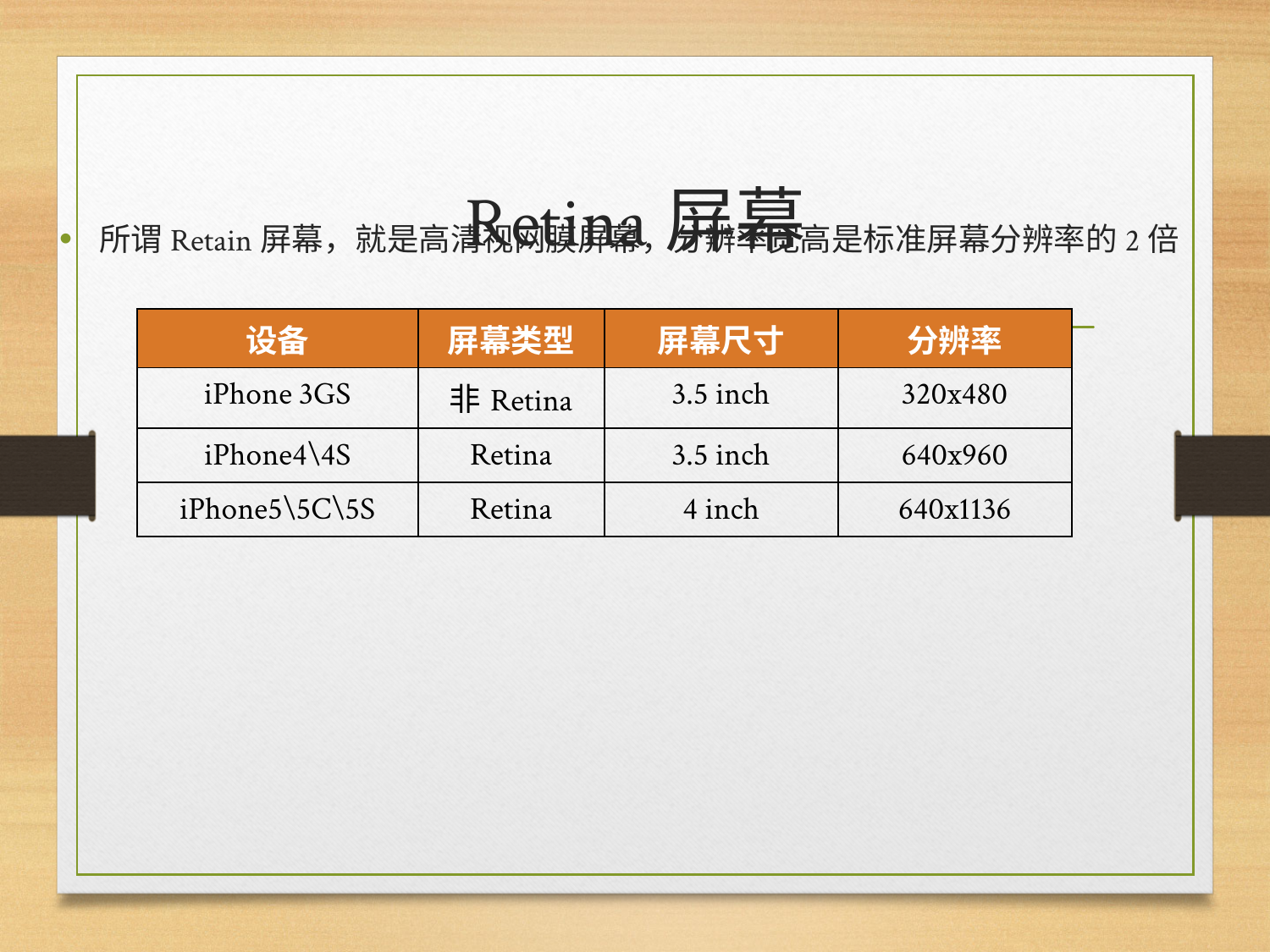

# Retina屏幕
所谓Retain屏幕，就是高清视网膜屏幕，分辨率宽高是标准屏幕分辨率的2倍

| 设备 | 屏幕类型 | 屏幕尺寸 | 分辨率 |
| --- | --- | --- | --- |
| iPhone 3GS | 非Retina | 3.5 inch | 320x480 |
| iPhone4\4S | Retina | 3.5 inch | 640x960 |
| iPhone5\5C\5S | Retina | 4 inch | 640x1136 |